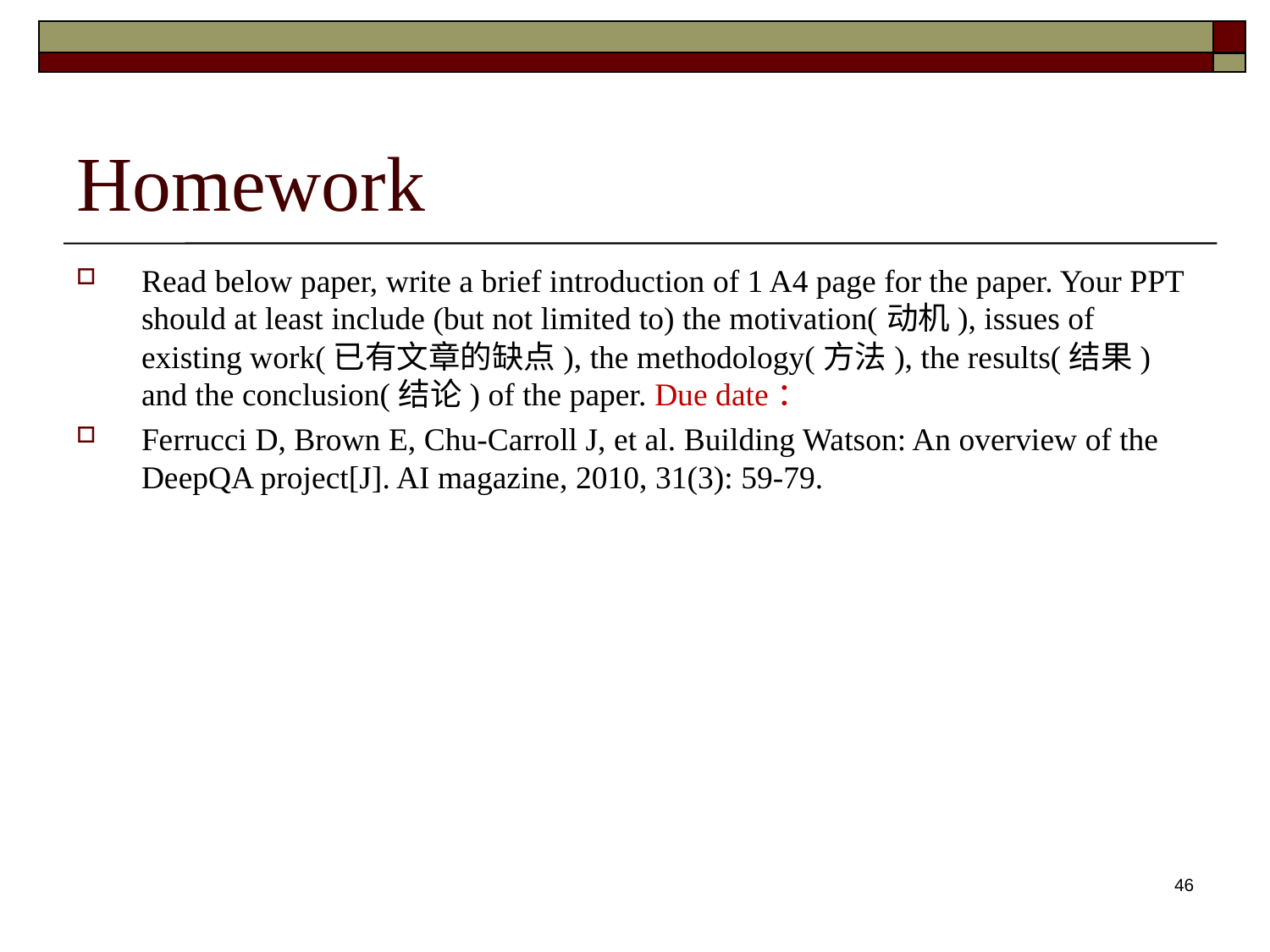

# Homework
Read below paper, write a brief introduction of 1 A4 page for the paper. Your PPT should at least include (but not limited to) the motivation(动机), issues of existing work(已有文章的缺点), the methodology(方法), the results(结果) and the conclusion(结论) of the paper. Due date：
Ferrucci D, Brown E, Chu-Carroll J, et al. Building Watson: An overview of the DeepQA project[J]. AI magazine, 2010, 31(3): 59-79.

46